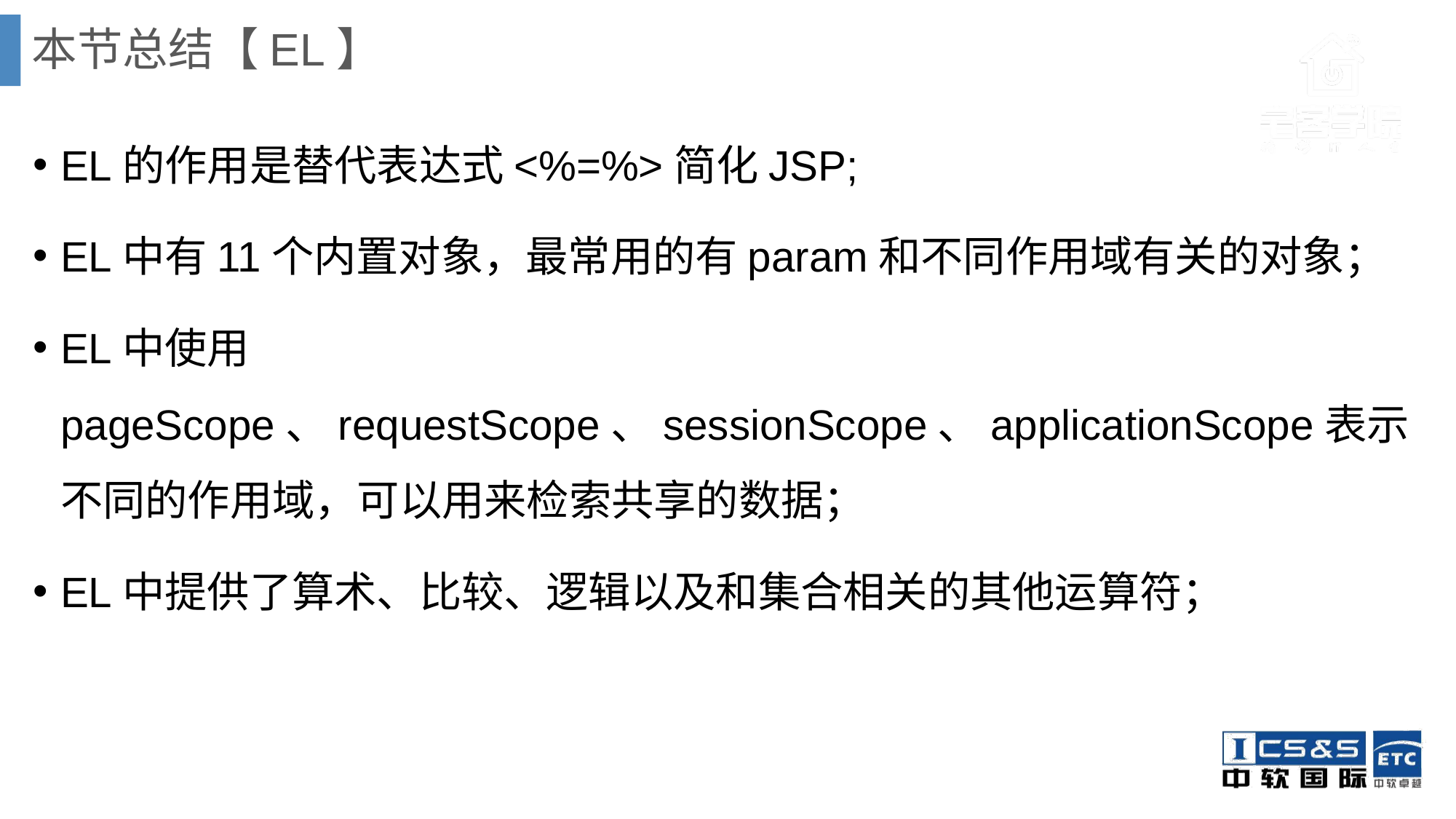

# 本节总结【EL】
EL的作用是替代表达式<%=%>简化JSP;
EL中有11个内置对象，最常用的有param和不同作用域有关的对象；
EL中使用pageScope、requestScope、sessionScope、applicationScope表示不同的作用域，可以用来检索共享的数据；
EL中提供了算术、比较、逻辑以及和集合相关的其他运算符；